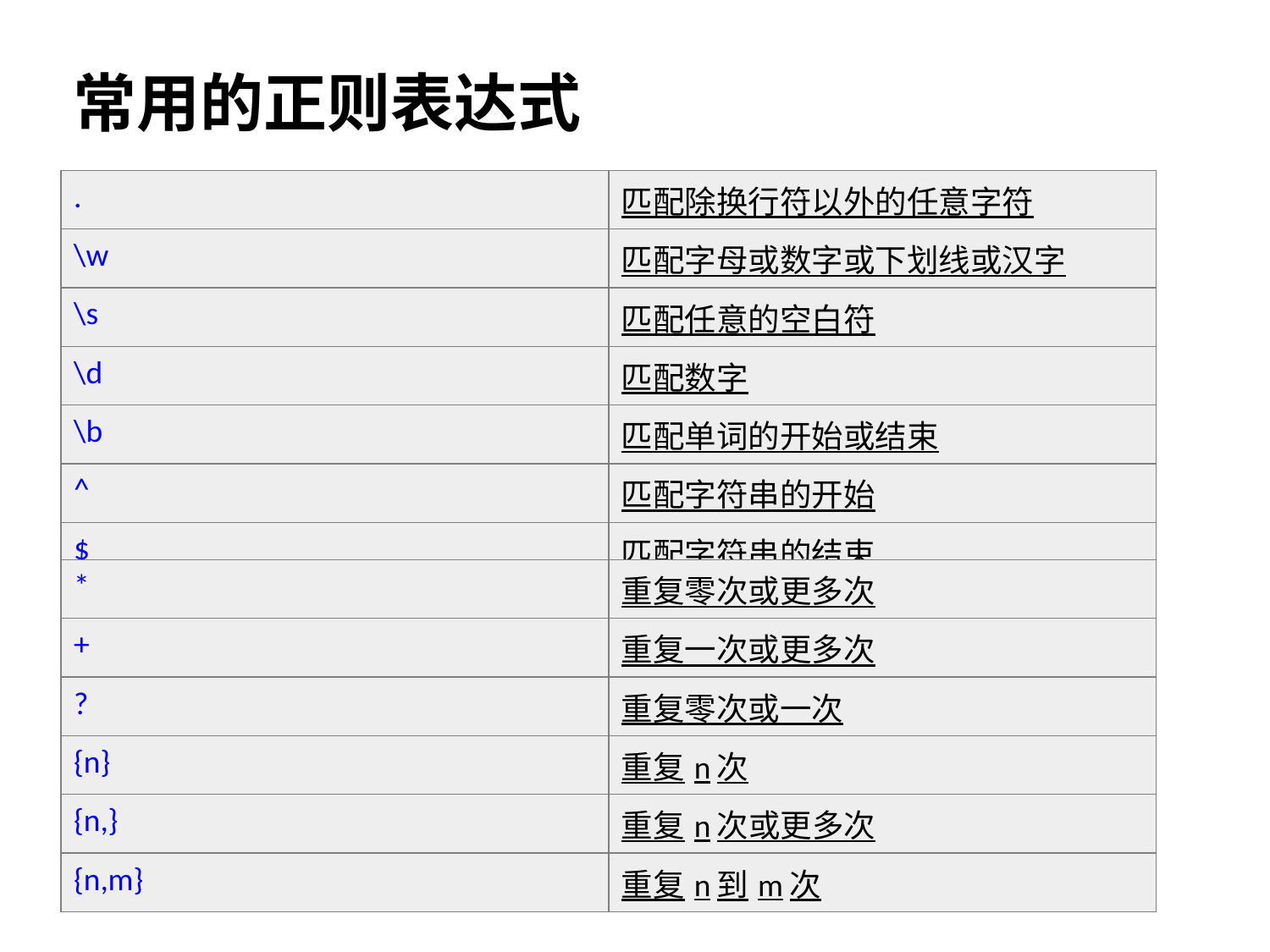

常用的正则表达式
| . | 匹配除换行符以外的任意字符 |
| --- | --- |
| \w | 匹配字母或数字或下划线或汉字 |
| \s | 匹配任意的空白符 |
| \d | 匹配数字 |
| \b | 匹配单词的开始或结束 |
| ^ | 匹配字符串的开始 |
| $ | 匹配字符串的结束 |
| \* | 重复零次或更多次 |
| --- | --- |
| + | 重复一次或更多次 |
| ? | 重复零次或一次 |
| {n} | 重复n次 |
| {n,} | 重复n次或更多次 |
| {n,m} | 重复n到m次 |